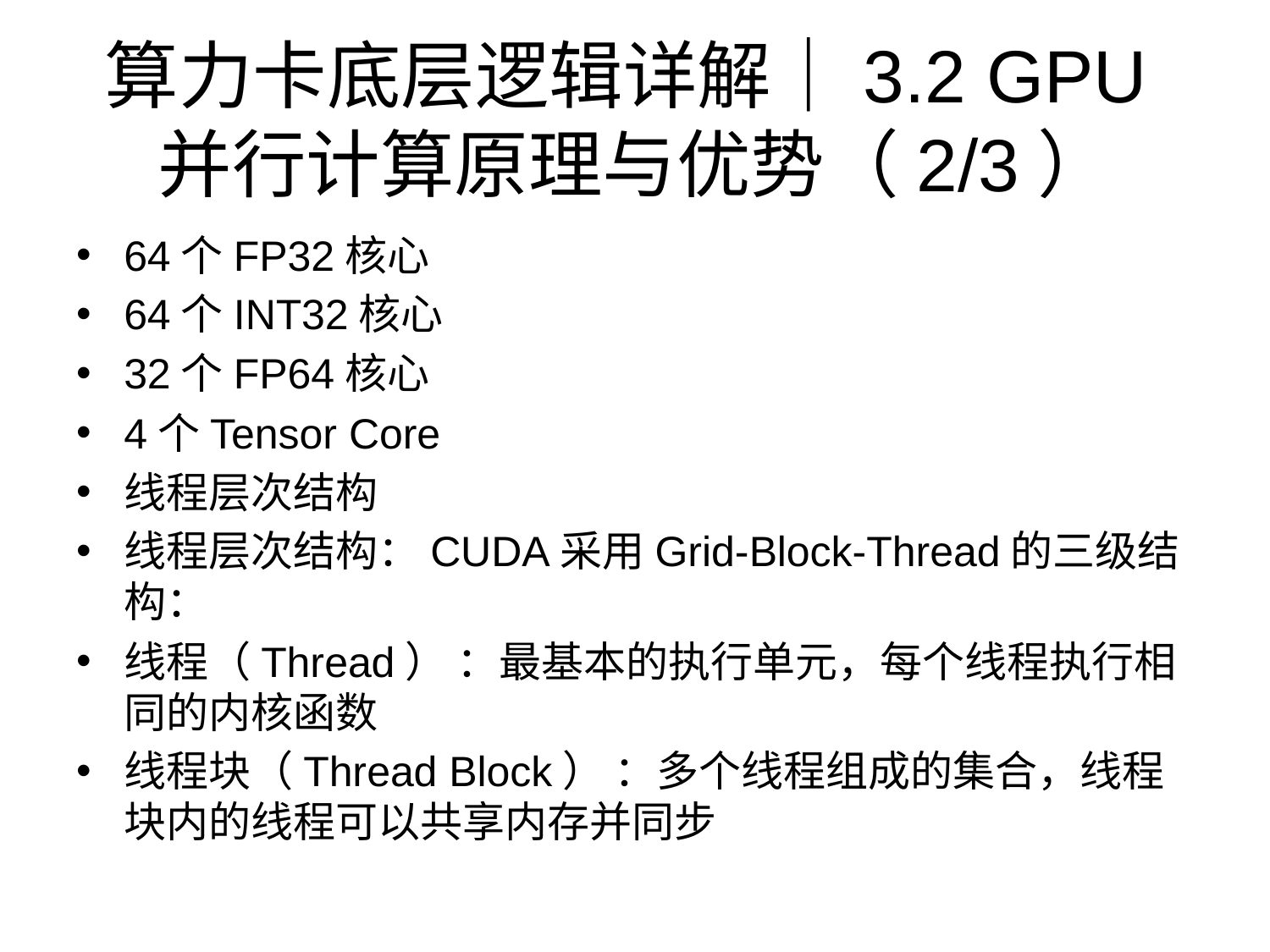

# 算力卡底层逻辑详解｜3.2 GPU并行计算原理与优势（2/3）
64个FP32核心
64个INT32核心
32个FP64核心
4个Tensor Core
线程层次结构
线程层次结构：CUDA采用Grid-Block-Thread的三级结构：
线程（Thread） ：最基本的执行单元，每个线程执行相同的内核函数
线程块（Thread Block） ：多个线程组成的集合，线程块内的线程可以共享内存并同步